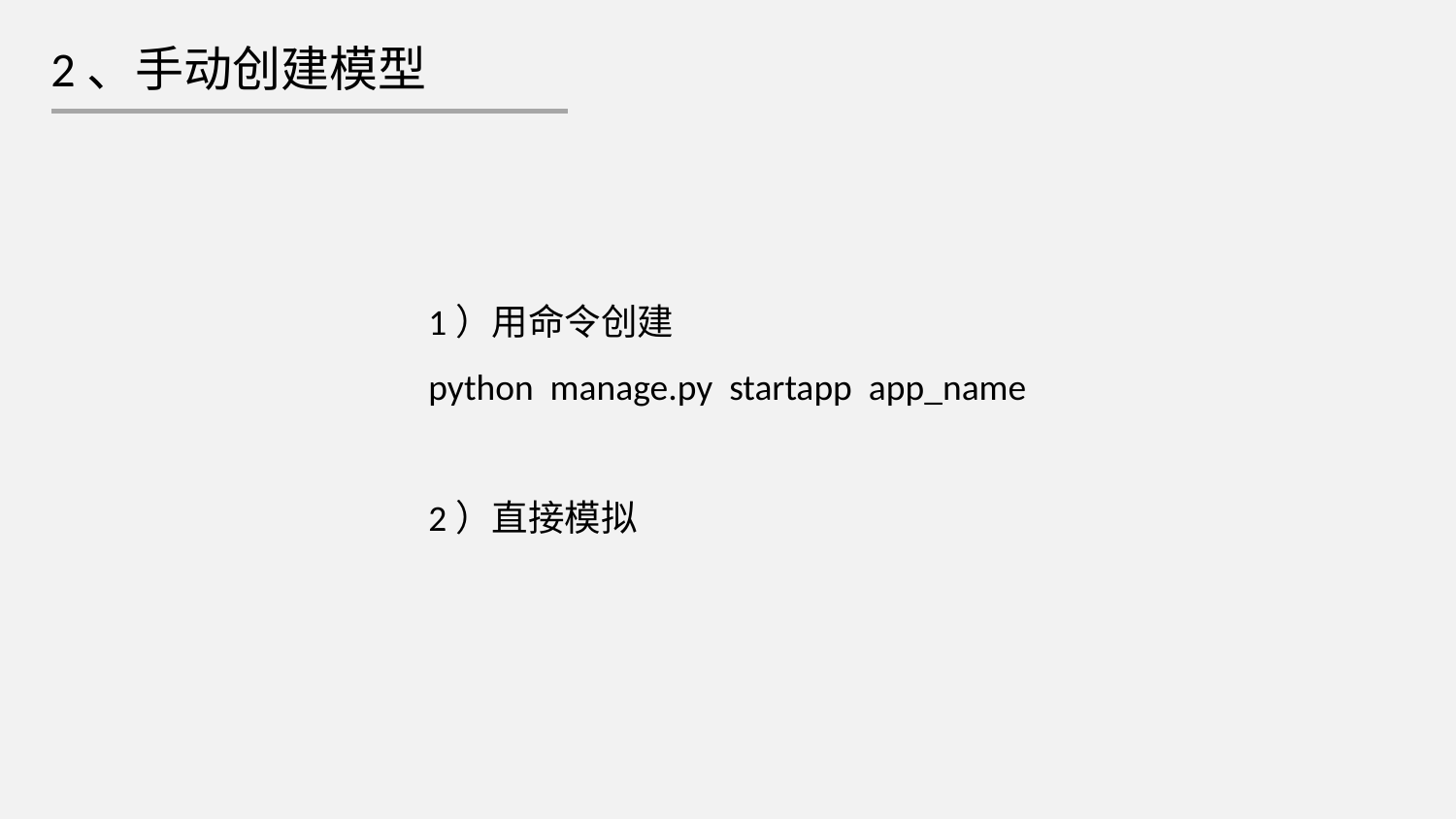

2、手动创建模型
1）用命令创建
python  manage.py  startapp  app_name

2）直接模拟